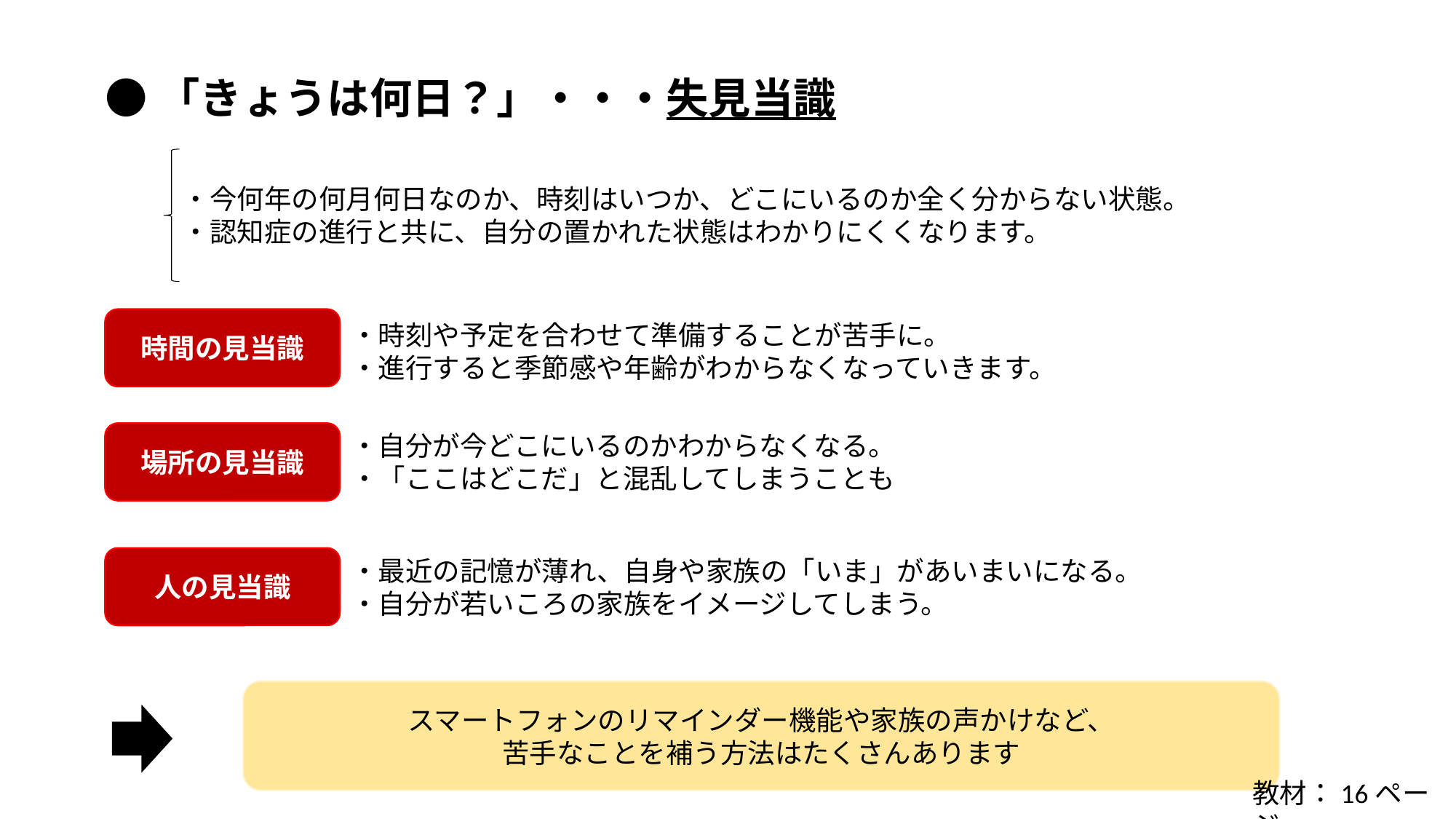

●「きょうは何日？」・・・失見当識

・今何年の何月何日なのか、時刻はいつか、どこにいるのか全く分からない状態。
・認知症の進行と共に、自分の置かれた状態はわかりにくくなります。
時間の見当識
・時刻や予定を合わせて準備することが苦手に。
・進行すると季節感や年齢がわからなくなっていきます。
場所の見当識
・自分が今どこにいるのかわからなくなる。
・「ここはどこだ」と混乱してしまうことも
人の見当識
・最近の記憶が薄れ、自身や家族の「いま」があいまいになる。
・自分が若いころの家族をイメージしてしまう。
スマートフォンのリマインダー機能や家族の声かけなど、
苦手なことを補う方法はたくさんあります

教材：16ページ